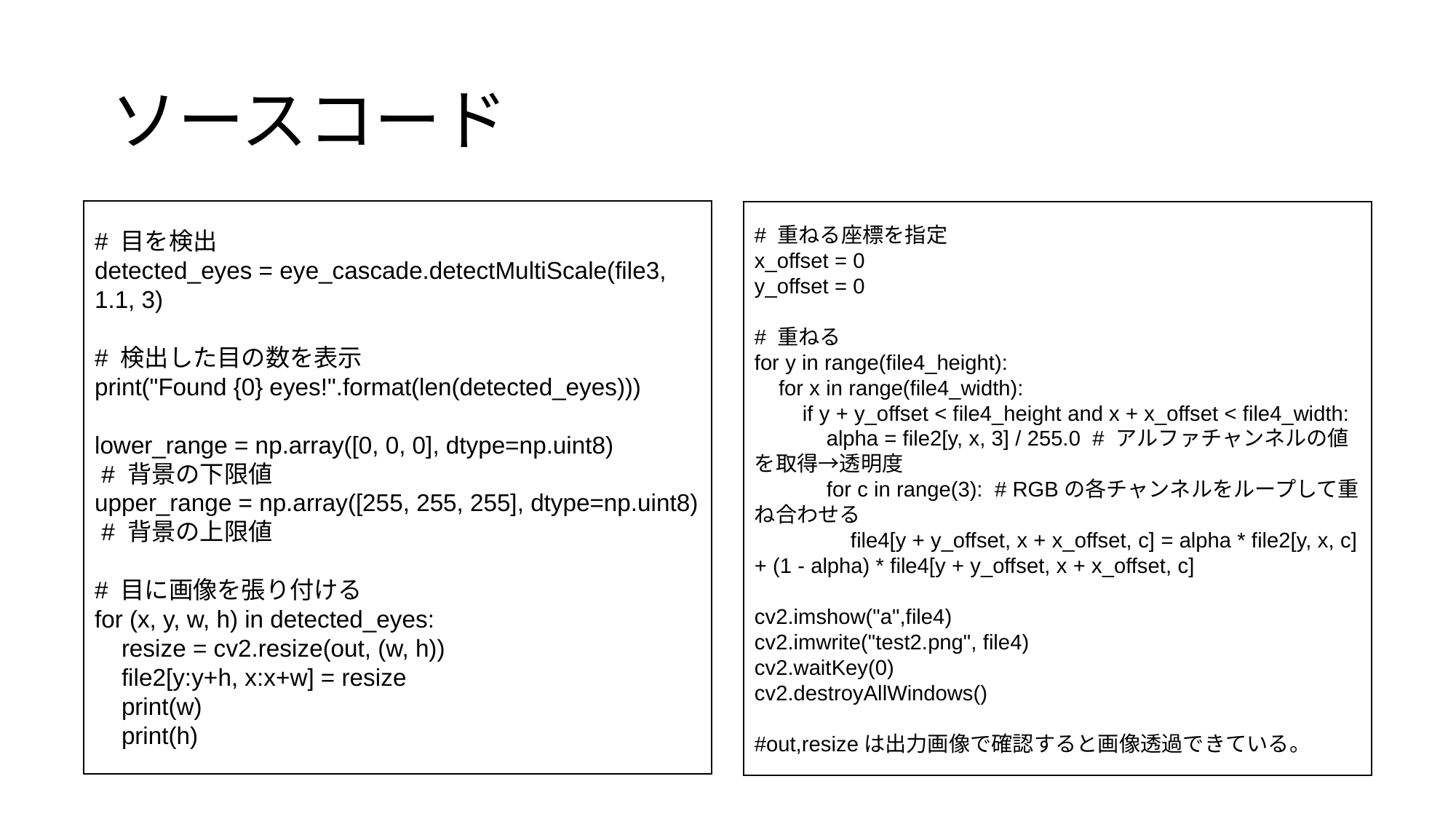

# ソースコード
# 目を検出
detected_eyes = eye_cascade.detectMultiScale(file3, 1.1, 3)

# 検出した目の数を表示
print("Found {0} eyes!".format(len(detected_eyes)))

lower_range = np.array([0, 0, 0], dtype=np.uint8)
 # 背景の下限値
upper_range = np.array([255, 255, 255], dtype=np.uint8)  # 背景の上限値

# 目に画像を張り付ける
for (x, y, w, h) in detected_eyes:
    resize = cv2.resize(out, (w, h))
    file2[y:y+h, x:x+w] = resize
    print(w)
    print(h)
# 重ねる座標を指定
x_offset = 0
y_offset = 0

# 重ねる
for y in range(file4_height):
    for x in range(file4_width):
        if y + y_offset < file4_height and x + x_offset < file4_width:
            alpha = file2[y, x, 3] / 255.0  # アルファチャンネルの値を取得→透明度
            for c in range(3):  # RGBの各チャンネルをループして重ね合わせる
                file4[y + y_offset, x + x_offset, c] = alpha * file2[y, x, c] + (1 - alpha) * file4[y + y_offset, x + x_offset, c]

cv2.imshow("a",file4)
cv2.imwrite("test2.png", file4)
cv2.waitKey(0)
cv2.destroyAllWindows()

#out,resizeは出力画像で確認すると画像透過できている。